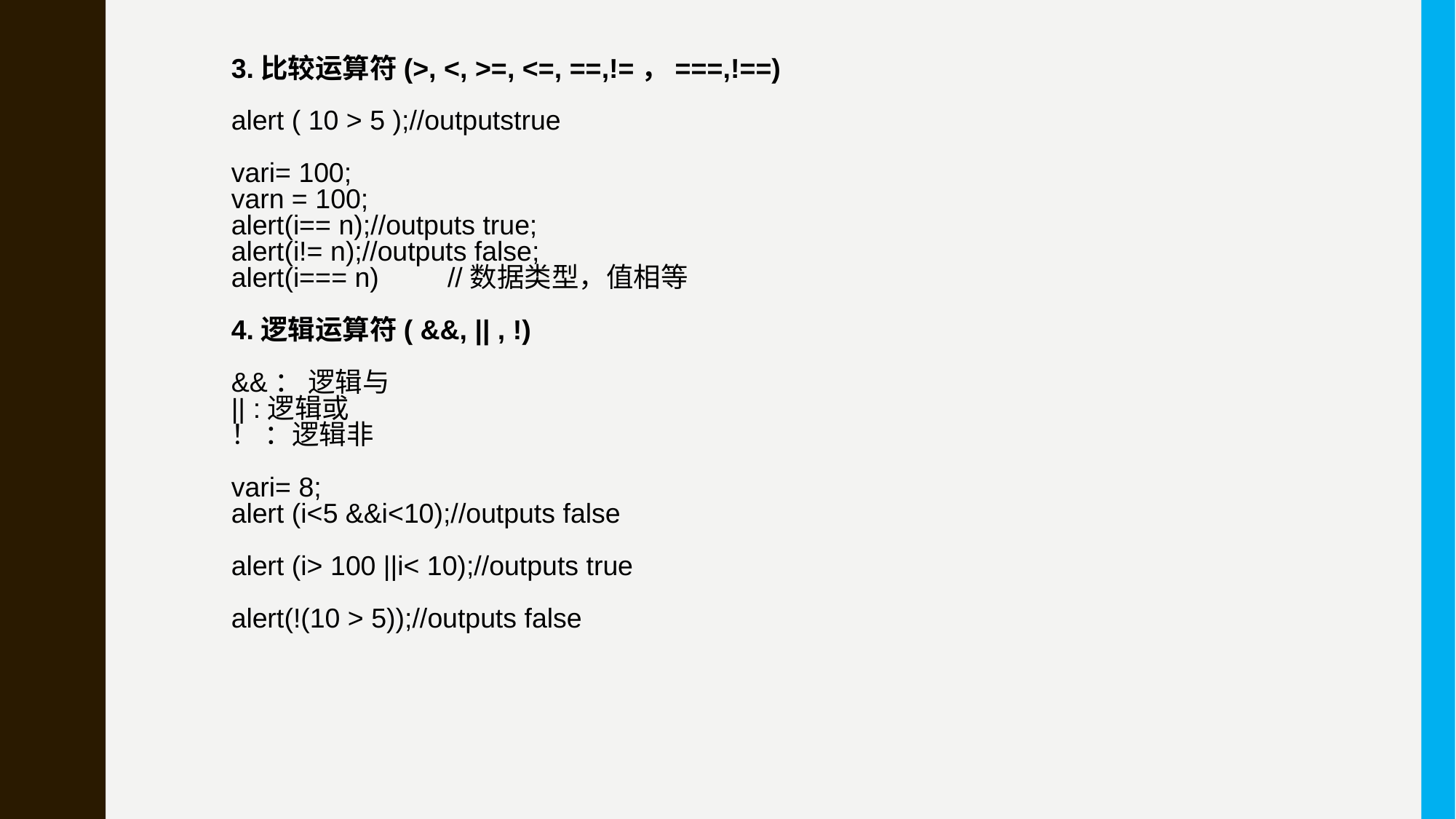

3.比较运算符(>, <, >=, <=, ==,!=，===,!==)

alert ( 10 > 5 );//outputstrue

vari= 100;
varn = 100;
alert(i== n);//outputs true;
alert(i!= n);//outputs false;
alert(i=== n)         //数据类型，值相等

4.逻辑运算符( &&, || , !)

&&： 逻辑与
|| :逻辑或
！ ：逻辑非

vari= 8;
alert (i<5 &&i<10);//outputs false

alert (i> 100 ||i< 10);//outputs true

alert(!(10 > 5));//outputs false